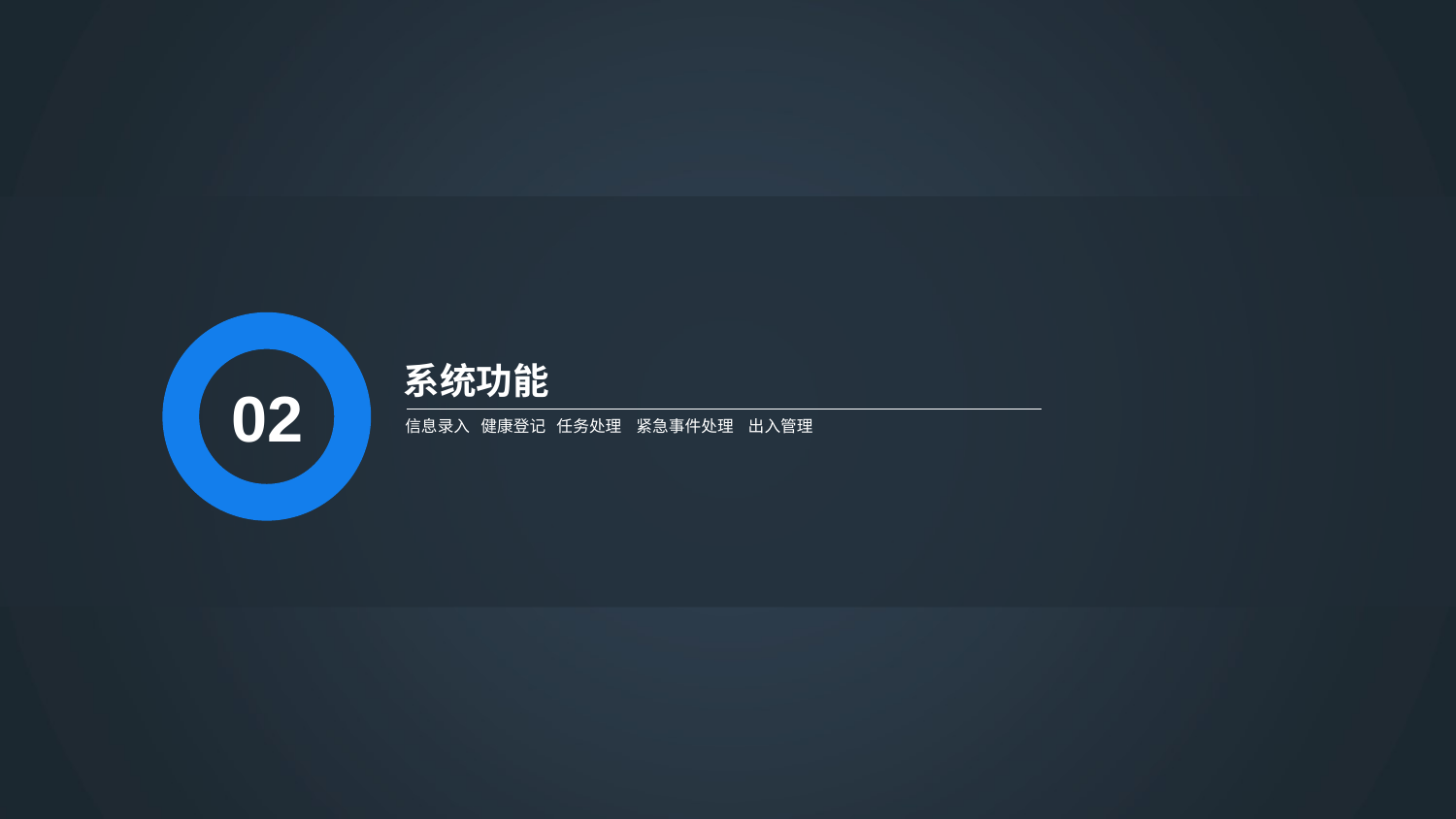

系统功能
02
信息录入   健康登记   任务处理    紧急事件处理    出入管理